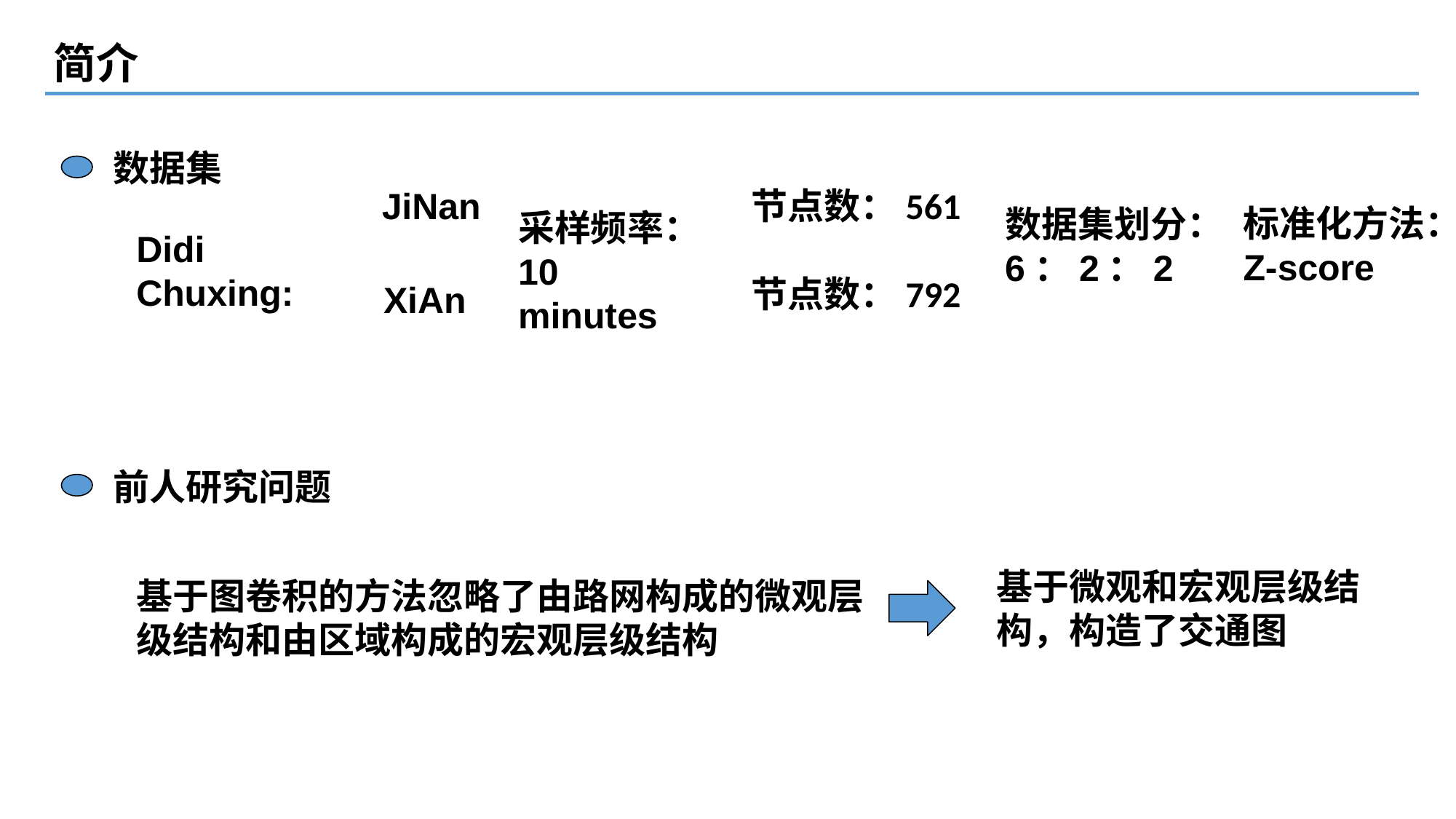

简介
数据集

节点数：561
JiNan
标准化方法：
Z-score
数据集划分：
6：2：2
采样频率：10 minutes
Didi Chuxing:
节点数：792
XiAn
前人研究问题

基于微观和宏观层级结构，构造了交通图
基于图卷积的方法忽略了由路网构成的微观层级结构和由区域构成的宏观层级结构